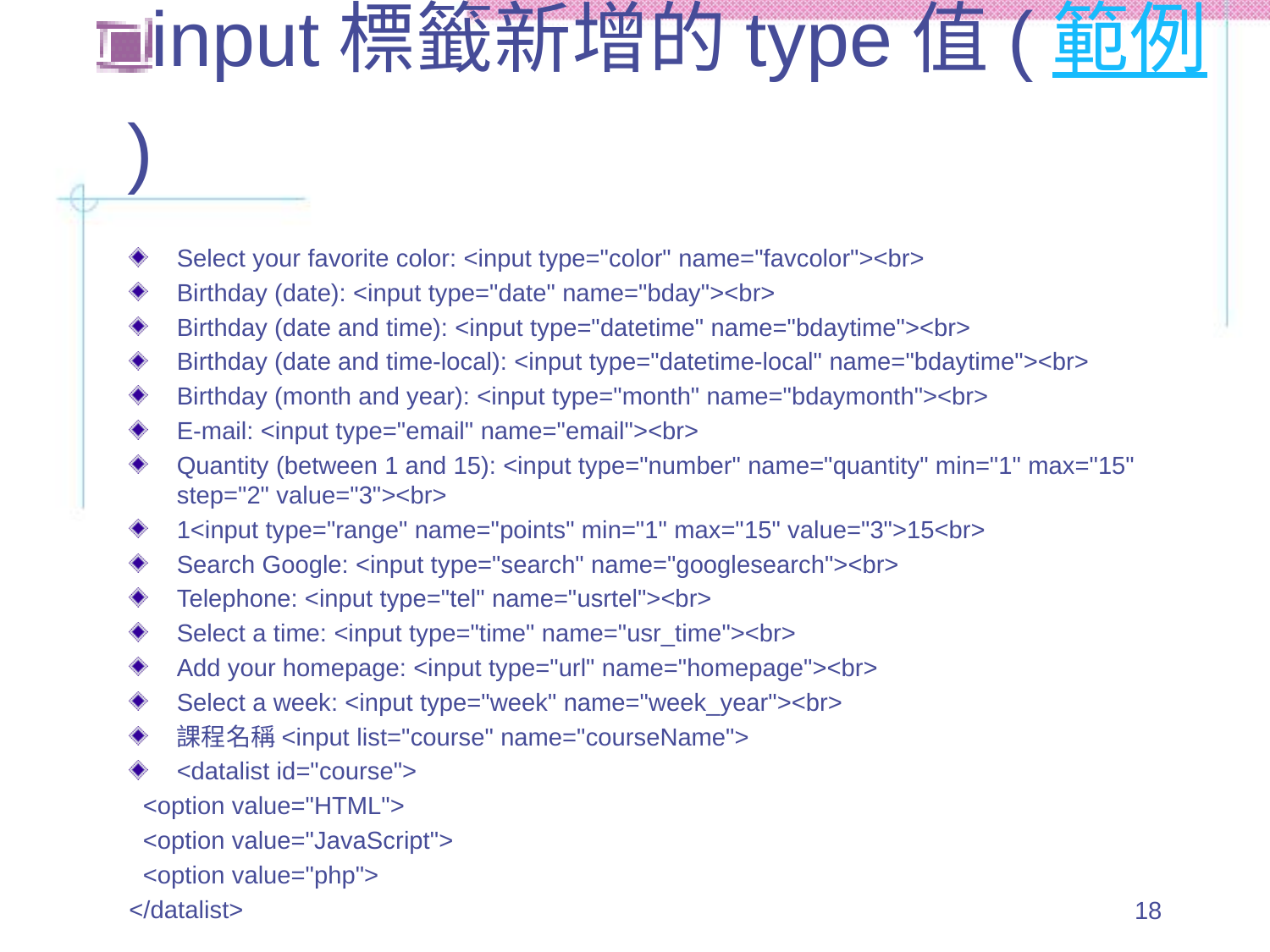

# input標籤新增的type值(範例)
Select your favorite color: <input type="color" name="favcolor"><br>
Birthday (date): <input type="date" name="bday"><br>
Birthday (date and time): <input type="datetime" name="bdaytime"><br>
Birthday (date and time-local): <input type="datetime-local" name="bdaytime"><br>
Birthday (month and year): <input type="month" name="bdaymonth"><br>
E-mail: <input type="email" name="email"><br>
Quantity (between 1 and 15): <input type="number" name="quantity" min="1" max="15" step="2" value="3"><br>
1<input type="range" name="points" min="1" max="15" value="3">15<br>
Search Google: <input type="search" name="googlesearch"><br>
Telephone: <input type="tel" name="usrtel"><br>
Select a time: <input type="time" name="usr_time"><br>
Add your homepage: <input type="url" name="homepage"><br>
Select a week: <input type="week" name="week_year"><br>
課程名稱<input list="course" name="courseName">
<datalist id="course">
  <option value="HTML">
  <option value="JavaScript">
  <option value="php">
</datalist>

18